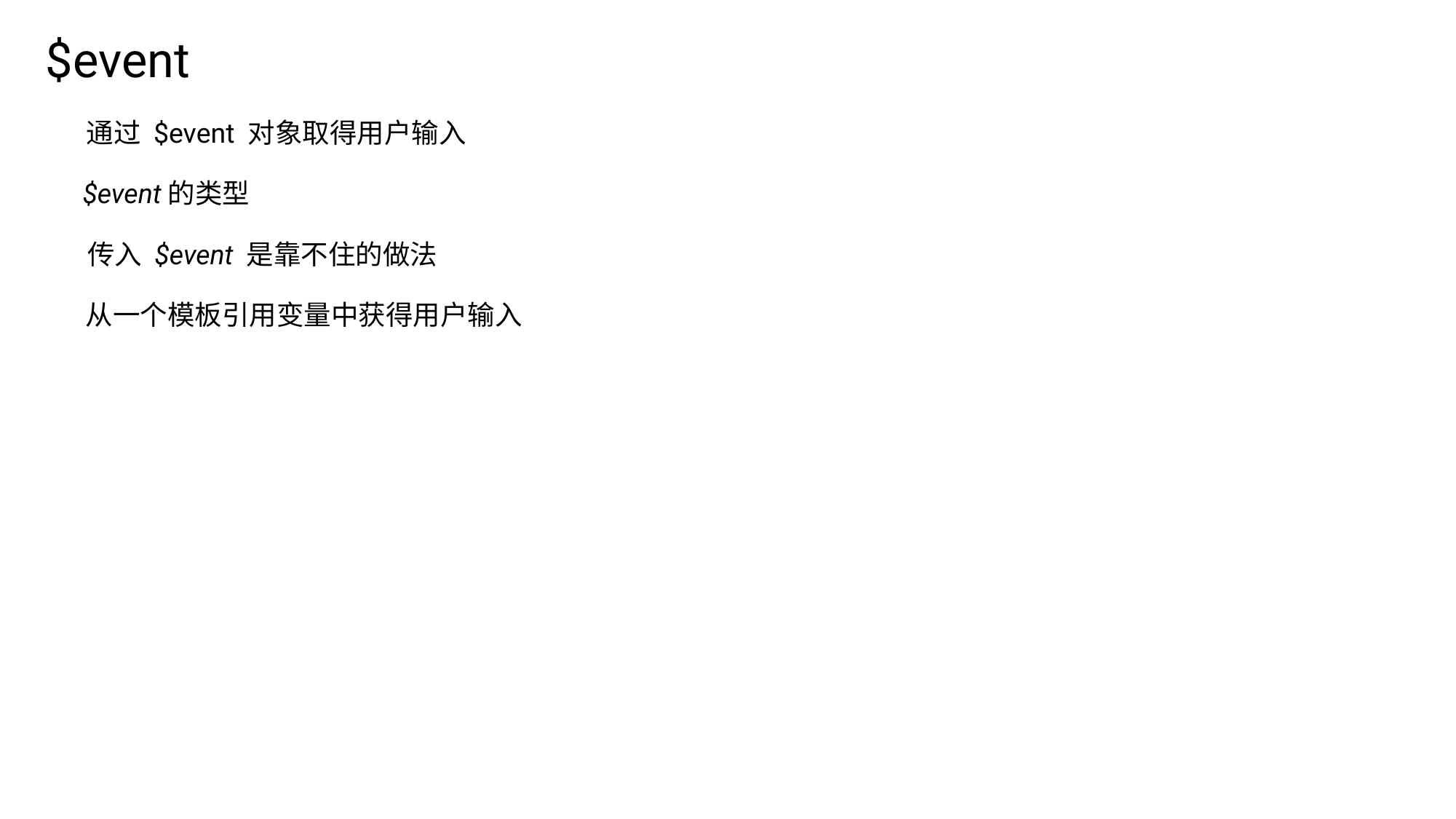

$event
通过 $event 对象取得用户输入
$event的类型
传入 $event 是靠不住的做法
从一个模板引用变量中获得用户输入